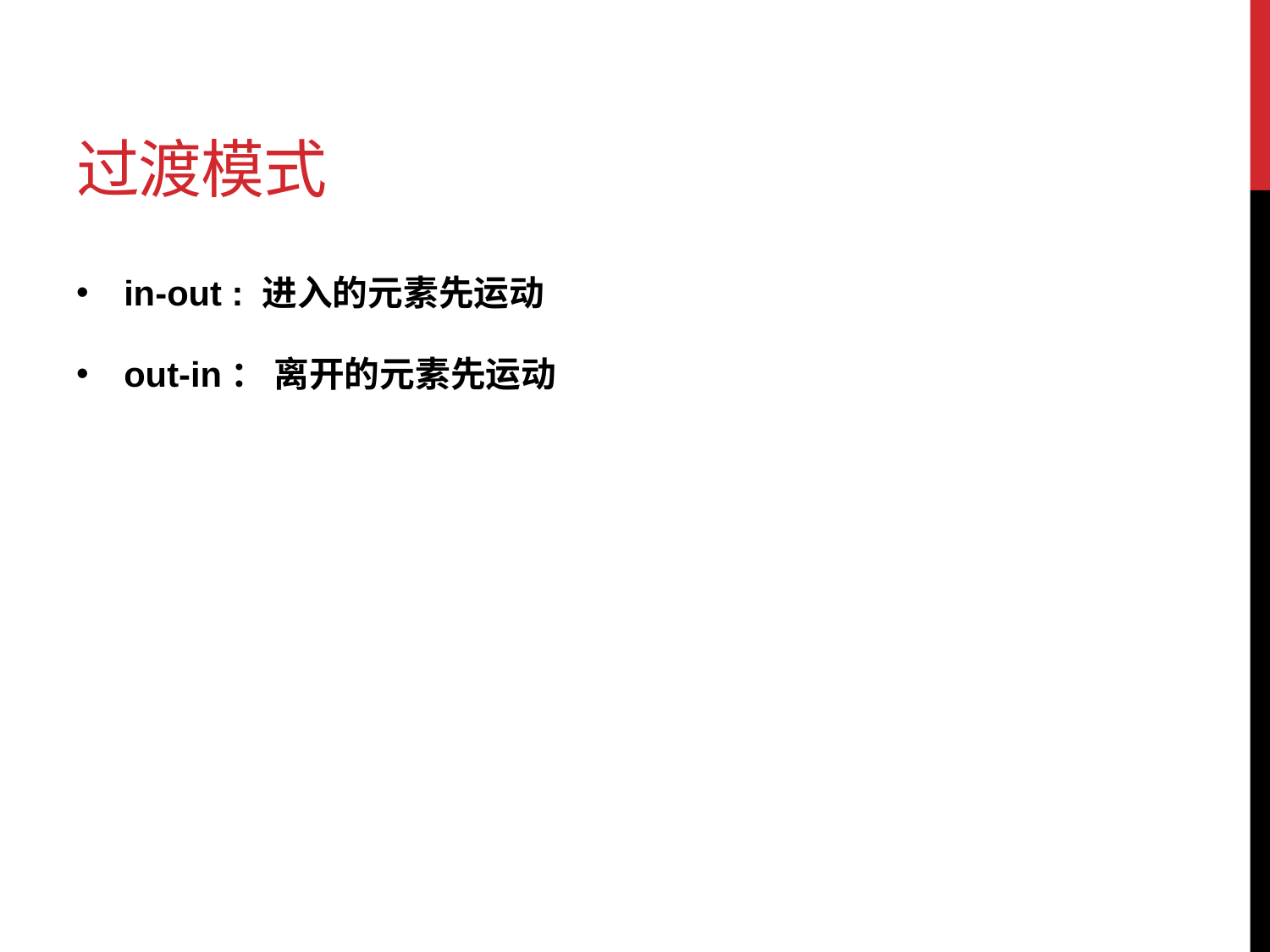

# 过渡模式
in-out : 进入的元素先运动
out-in： 离开的元素先运动